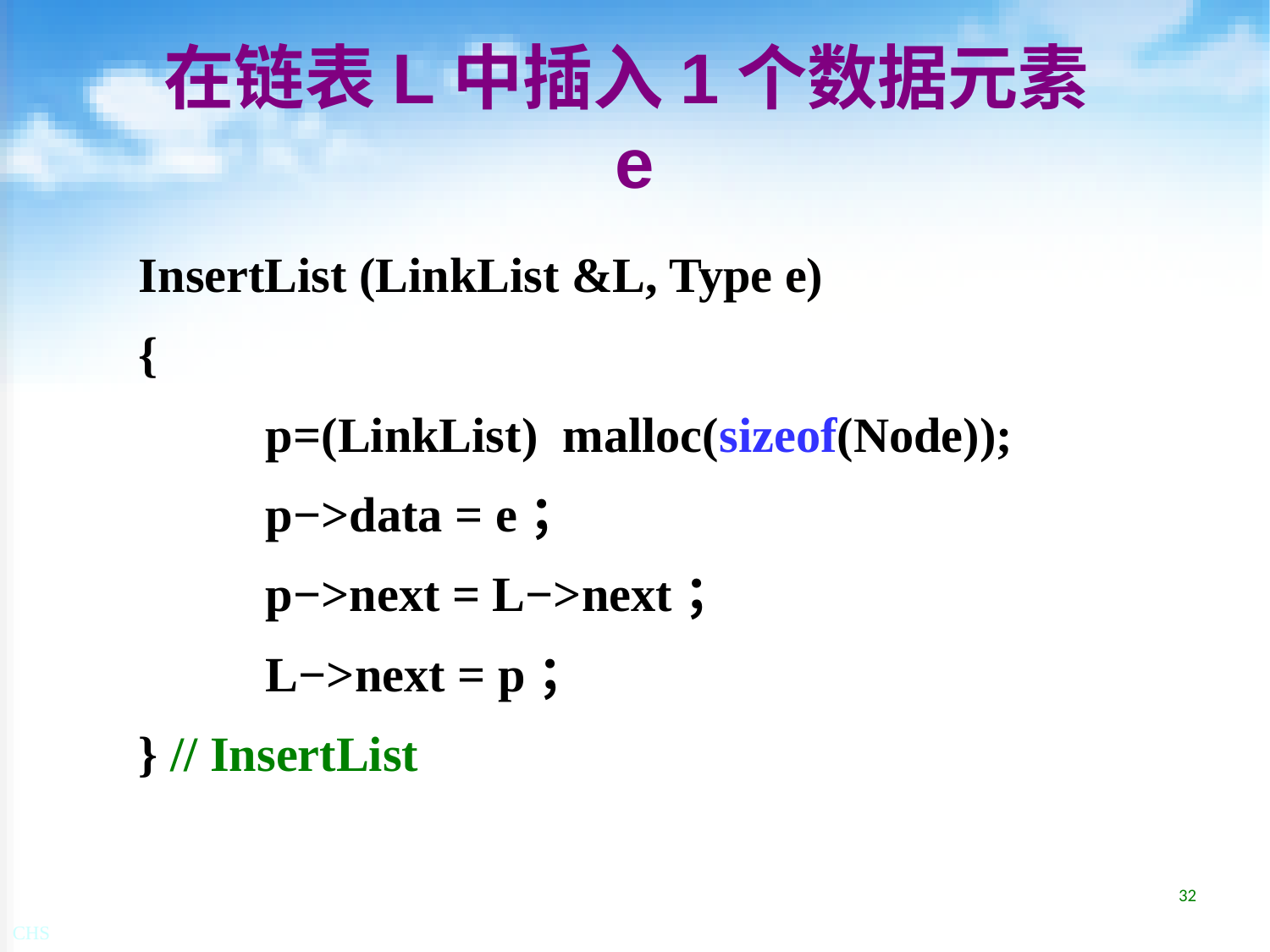

# 在链表L中插入1个数据元素e
InsertList (LinkList &L, Type e)
{
	p=(LinkList)  malloc(sizeof(Node));
	p−>data = e；
	p−>next = L−>next；
	L−>next = p；
} // InsertList
32